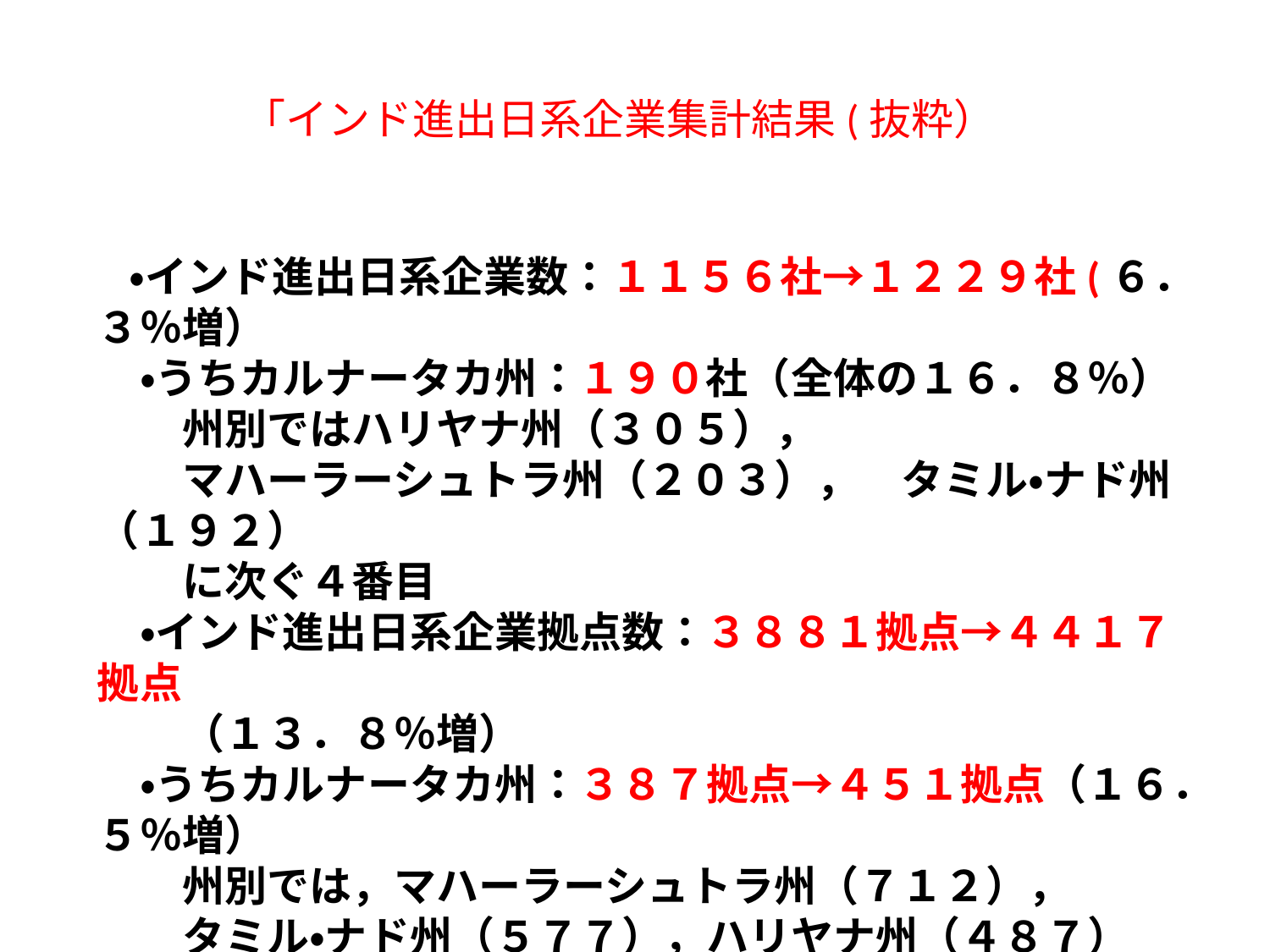

「インド進出日系企業集計結果(抜粋）

　・インド進出日系企業数：１１５６社→１２２９社(６．３％増）
　・うちカルナータカ州：１９０社（全体の１６．８％）
　　州別ではハリヤナ州（３０５），
　　マハーラーシュトラ州（２０３），　タミル・ナド州（１９２）
　　に次ぐ４番目
　・インド進出日系企業拠点数：３８８１拠点→４４１７拠点
　　（１３．８％増）
　・うちカルナータカ州：３８７拠点→４５１拠点（１６．５％増）
　　州別では，マハーラーシュトラ州（７１２），
　　タミル・ナド州（５７７），ハリヤナ州（４８７）
　　に次ぐ４番目